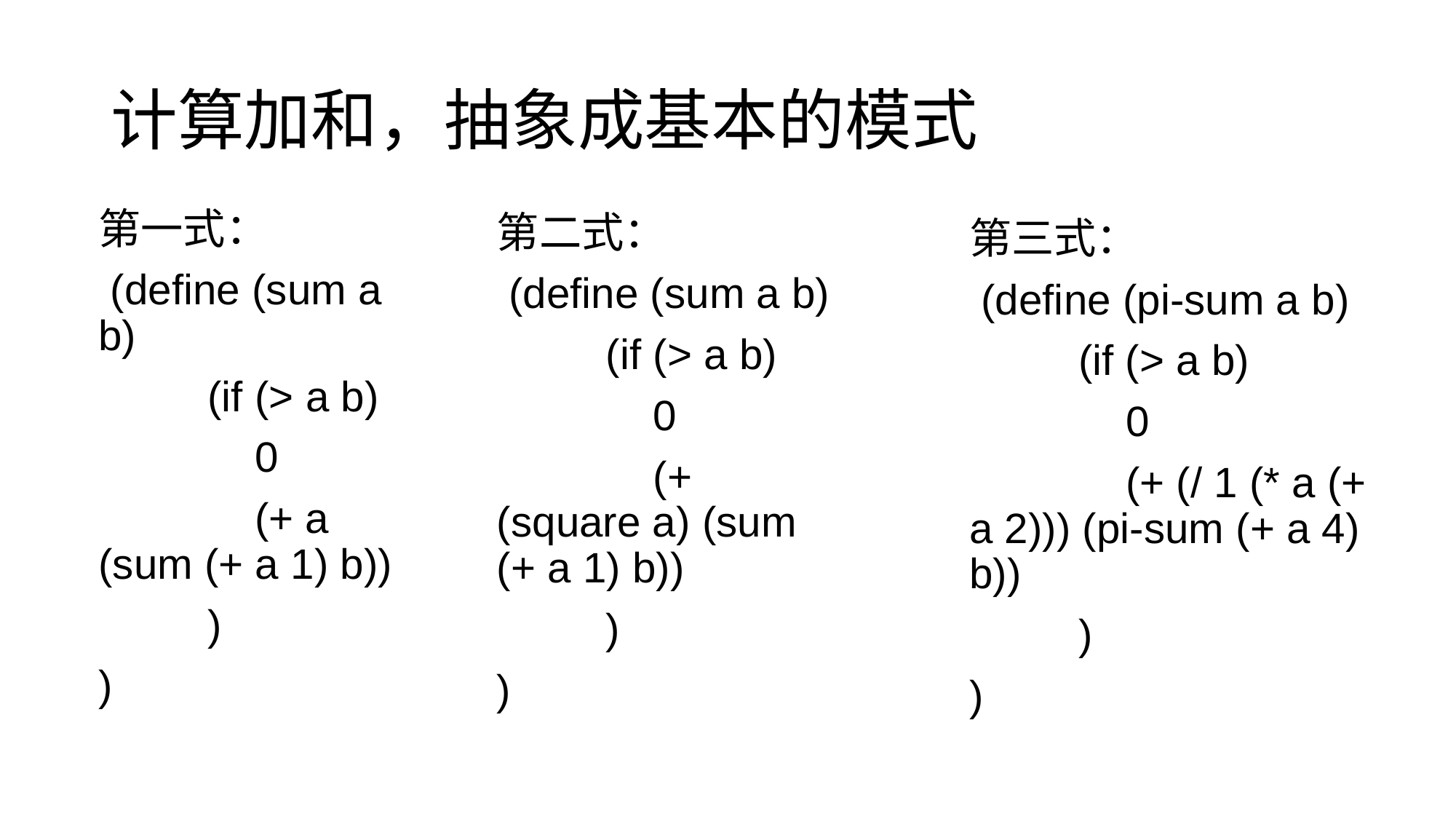

# 计算加和，抽象成基本的模式
第一式：
 (define (sum a b)
	(if (> a b)
	    0
	    (+ a (sum (+ a 1) b))
	)
)
第二式：
 (define (sum a b)
	(if (> a b)
	    0
	    (+ (square a) (sum (+ a 1) b))
	)
)
第三式：
 (define (pi-sum a b)
	(if (> a b)
	    0
	    (+ (/ 1 (* a (+ a 2))) (pi-sum (+ a 4) b))
	)
)